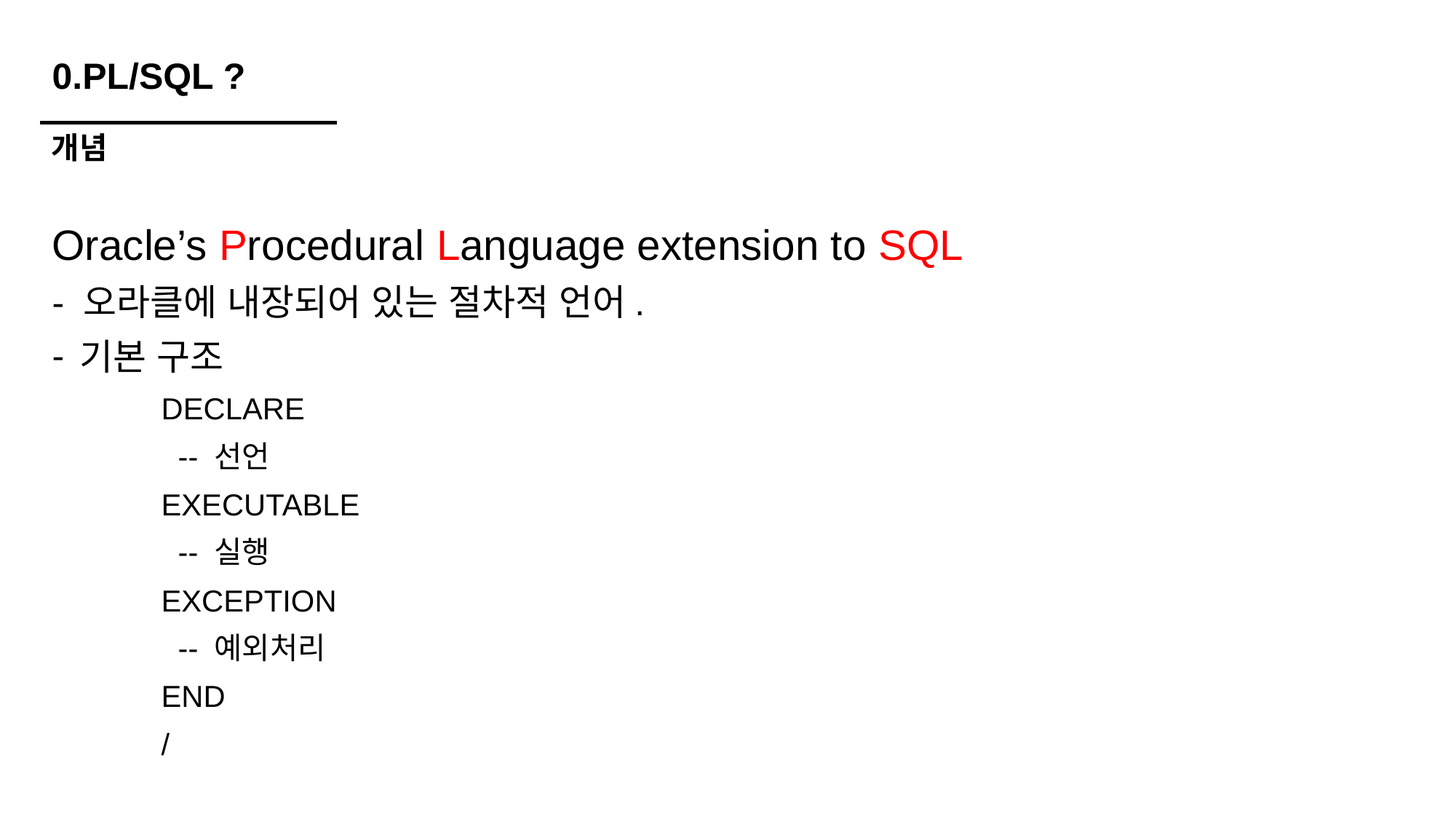

# 0.PL/SQL ?
개념
Oracle’s Procedural Language extension to SQL
- 오라클에 내장되어 있는 절차적 언어.
기본 구조
	DECLARE
	  -- 선언
	EXECUTABLE
	  -- 실행
	EXCEPTION
	  -- 예외처리
	END
	/